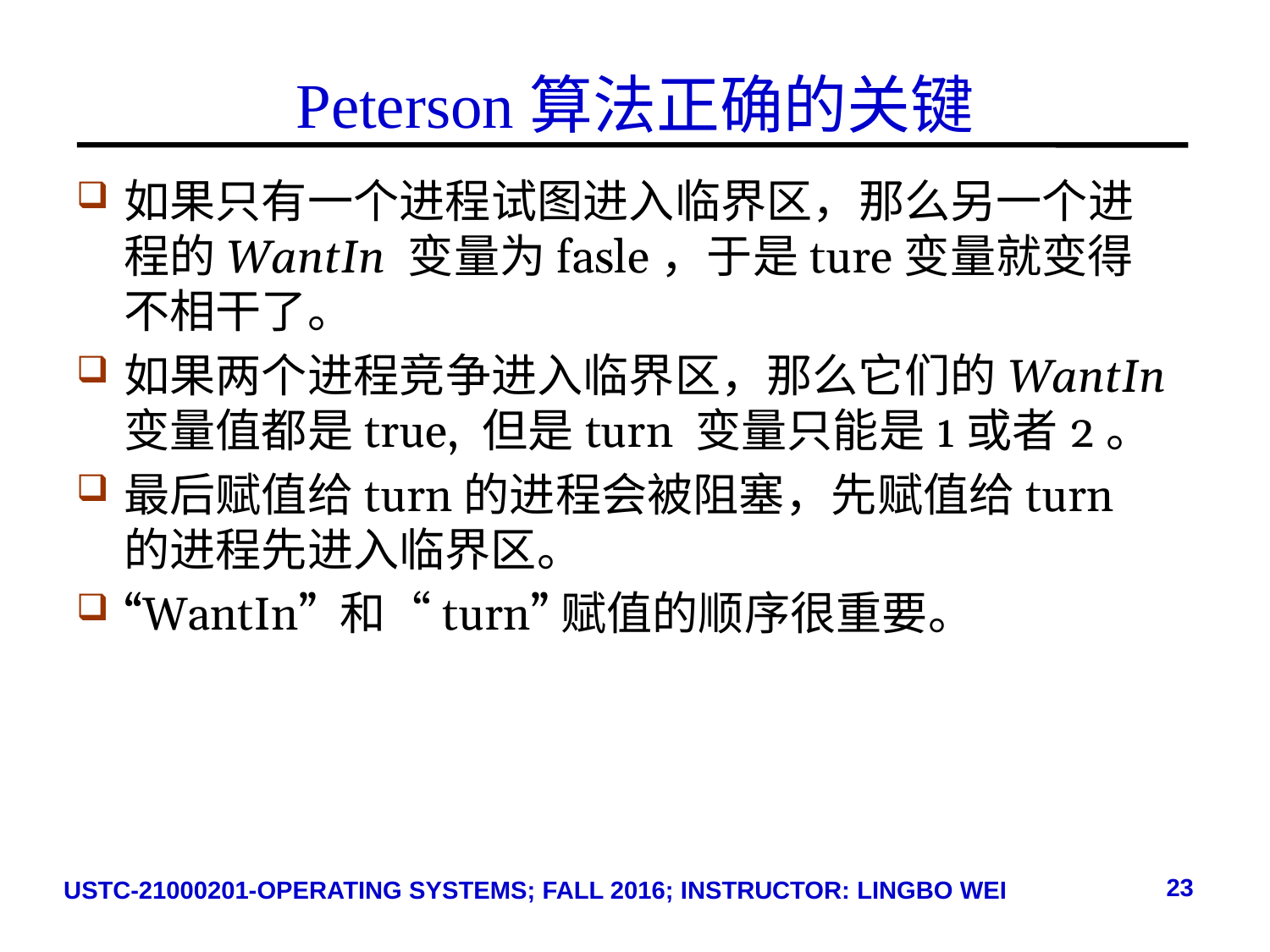

# Peterson算法正确的关键
如果只有一个进程试图进入临界区，那么另一个进程的WantIn 变量为fasle，于是ture变量就变得不相干了。
如果两个进程竞争进入临界区，那么它们的WantIn 变量值都是true, 但是turn 变量只能是1或者2。
最后赋值给turn的进程会被阻塞，先赋值给turn的进程先进入临界区。
“WantIn” 和“turn”赋值的顺序很重要。
23
USTC-21000201-OPERATING SYSTEMS; FALL 2016; INSTRUCTOR: LINGBO WEI